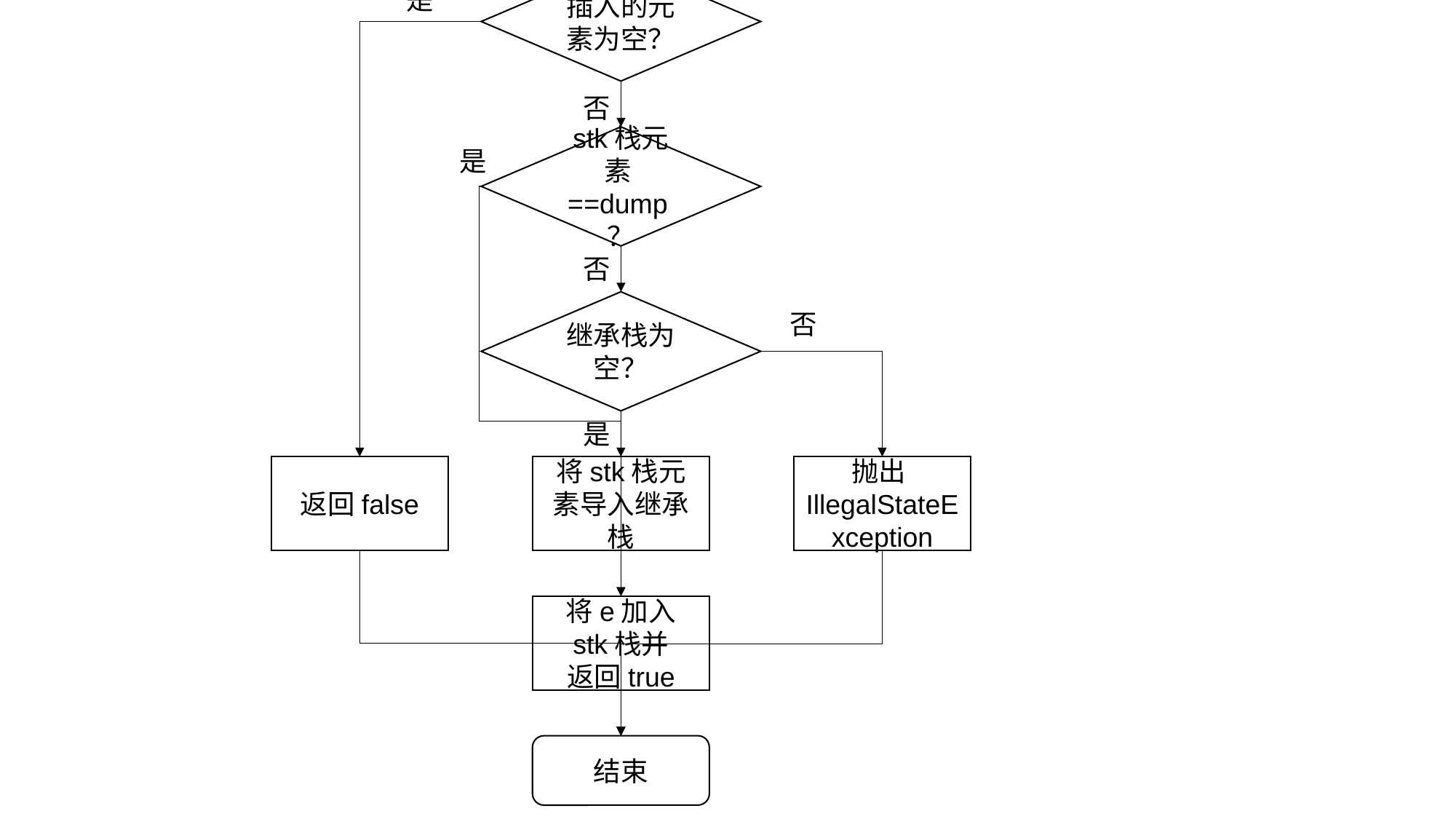

开始
插入的元素为空？
是
否
stk栈元素==dump？
是
否
继承栈为空？
否
是
返回false
将stk栈元素导入继承栈
抛出IllegalStateException
将e加入
stk栈并
返回true
结束